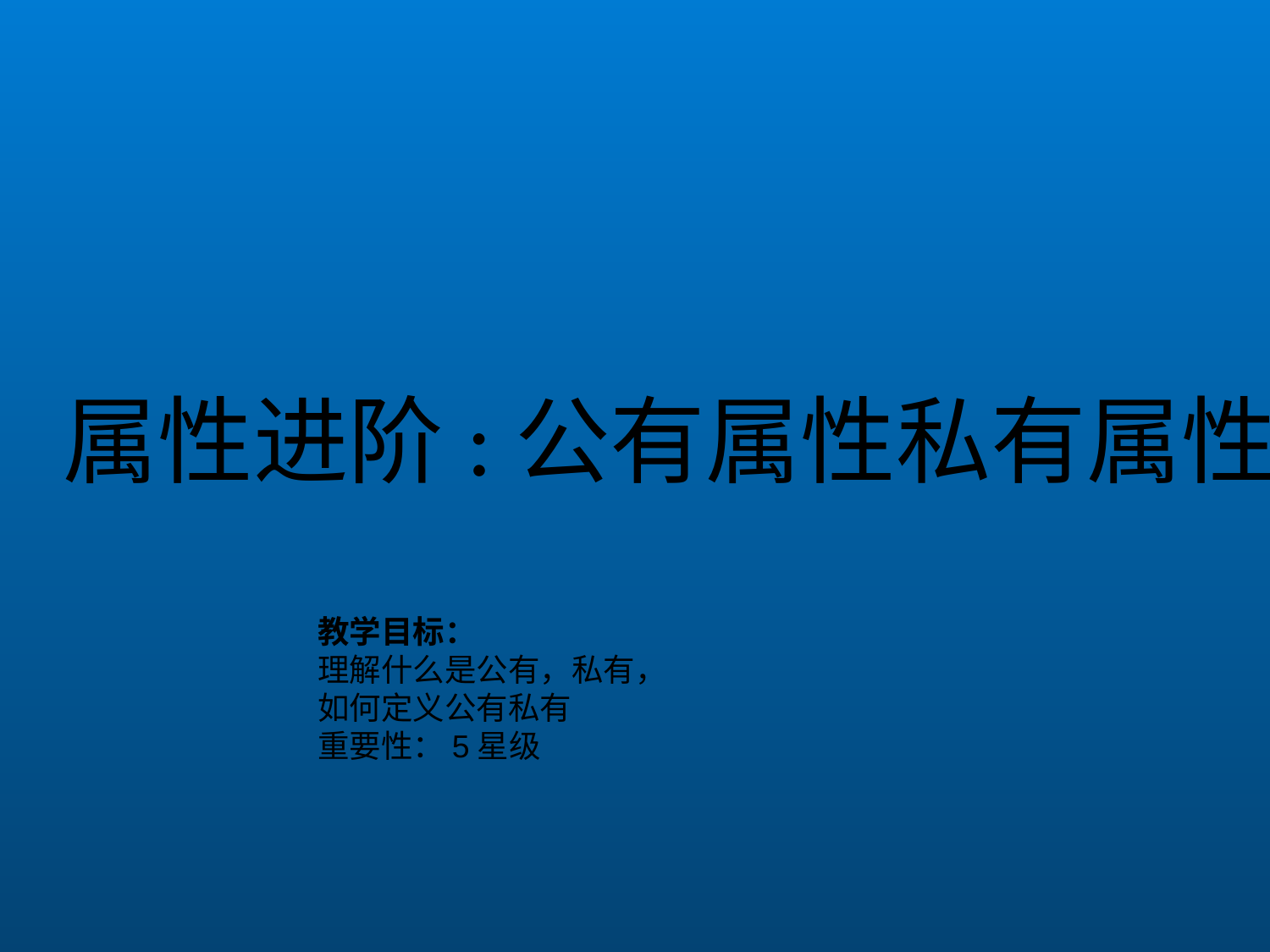

# 属性进阶:公有属性私有属性
教学目标：
理解什么是公有，私有，
如何定义公有私有
重要性：5星级